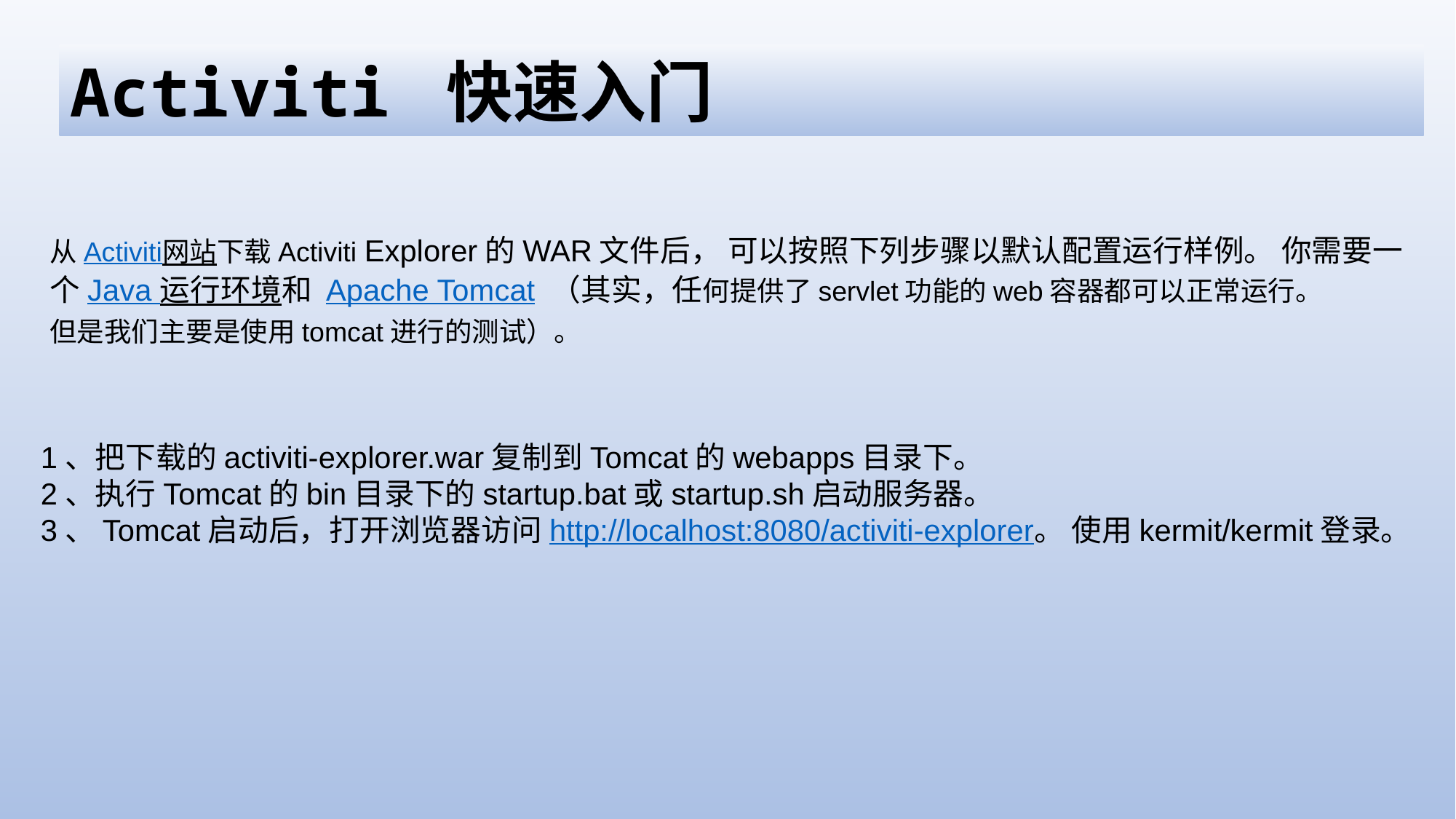

Activiti 快速入门
从Activiti网站下载Activiti Explorer的WAR文件后， 可以按照下列步骤以默认配置运行样例。 你需要一个Java 运行环境和 Apache Tomcat （其实，任何提供了servlet功能的web容器都可以正常运行。
但是我们主要是使用tomcat进行的测试）。
1、把下载的activiti-explorer.war复制到Tomcat的webapps目录下。
2、执行Tomcat的bin目录下的startup.bat或startup.sh启动服务器。
3、Tomcat启动后，打开浏览器访问http://localhost:8080/activiti-explorer。 使用kermit/kermit登录。